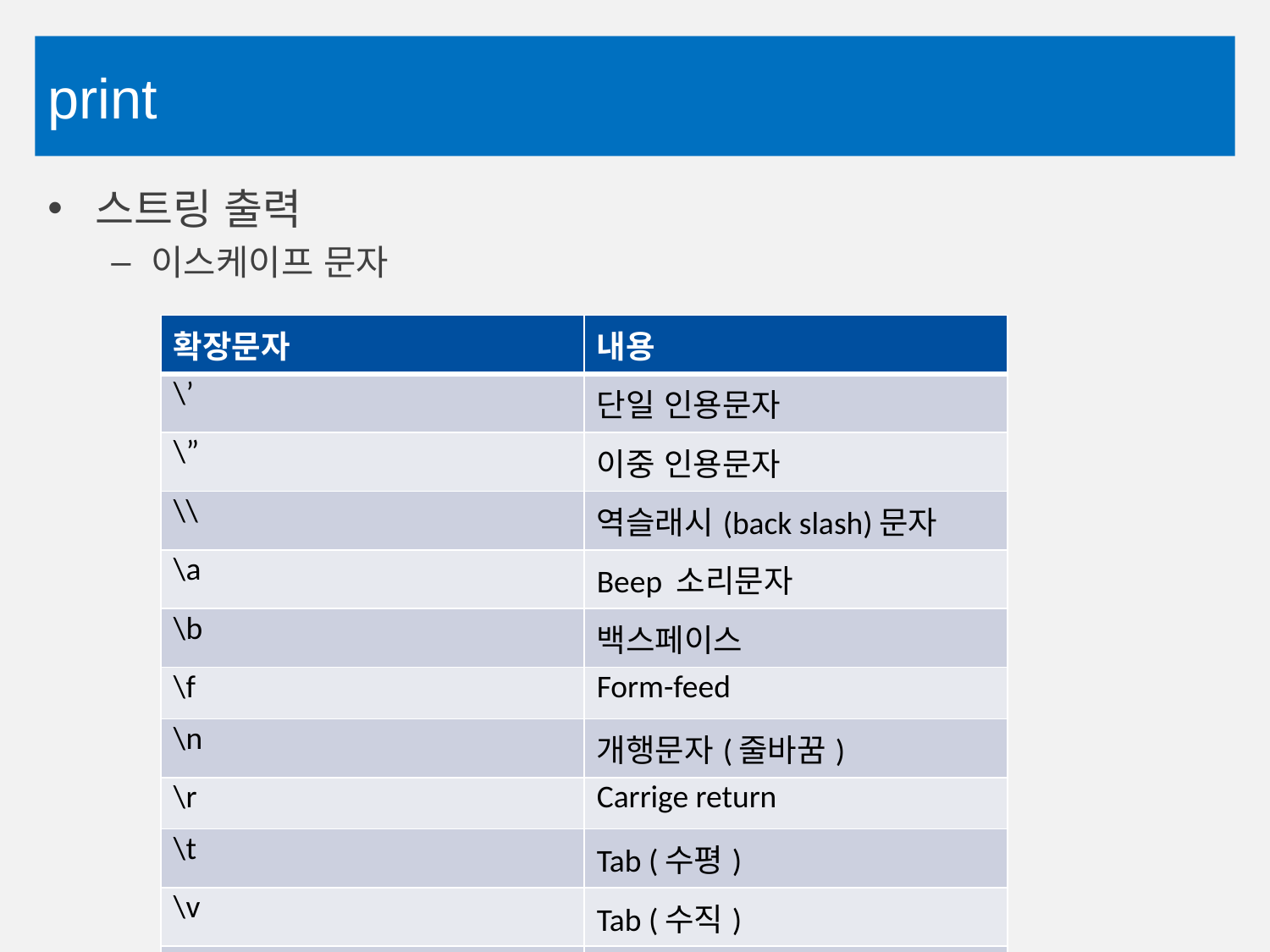

# print
스트링 출력
이스케이프 문자

Ex) ‘\’를 출력하고 싶을 때?
print (“Good\\morning”)

| 확장문자 | 내용 |
| --- | --- |
| \’ | 단일 인용문자 |
| \” | 이중 인용문자 |
| \\ | 역슬래시(back slash)문자 |
| \a | Beep 소리문자 |
| \b | 백스페이스 |
| \f | Form-feed |
| \n | 개행문자(줄바꿈) |
| \r | Carrige return |
| \t | Tab (수평) |
| \v | Tab (수직) |
| \000 | Null |
국민대학교 컴퓨터공학부